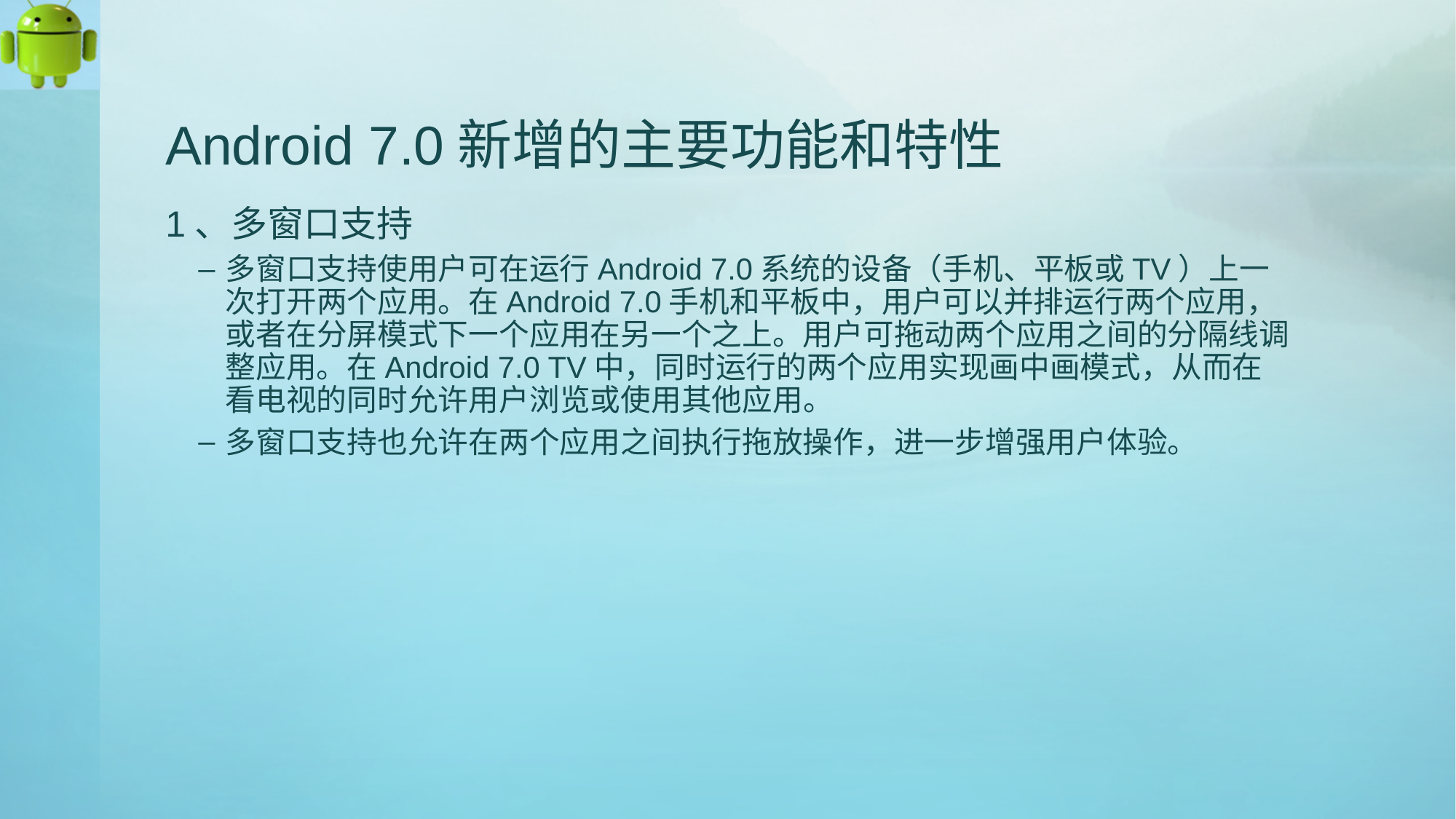

# Android 7.0新增的主要功能和特性
1、多窗口支持
多窗口支持使用户可在运行Android 7.0系统的设备（手机、平板或TV）上一次打开两个应用。在Android 7.0手机和平板中，用户可以并排运行两个应用，或者在分屏模式下一个应用在另一个之上。用户可拖动两个应用之间的分隔线调整应用。在Android 7.0 TV中，同时运行的两个应用实现画中画模式，从而在看电视的同时允许用户浏览或使用其他应用。
多窗口支持也允许在两个应用之间执行拖放操作，进一步增强用户体验。